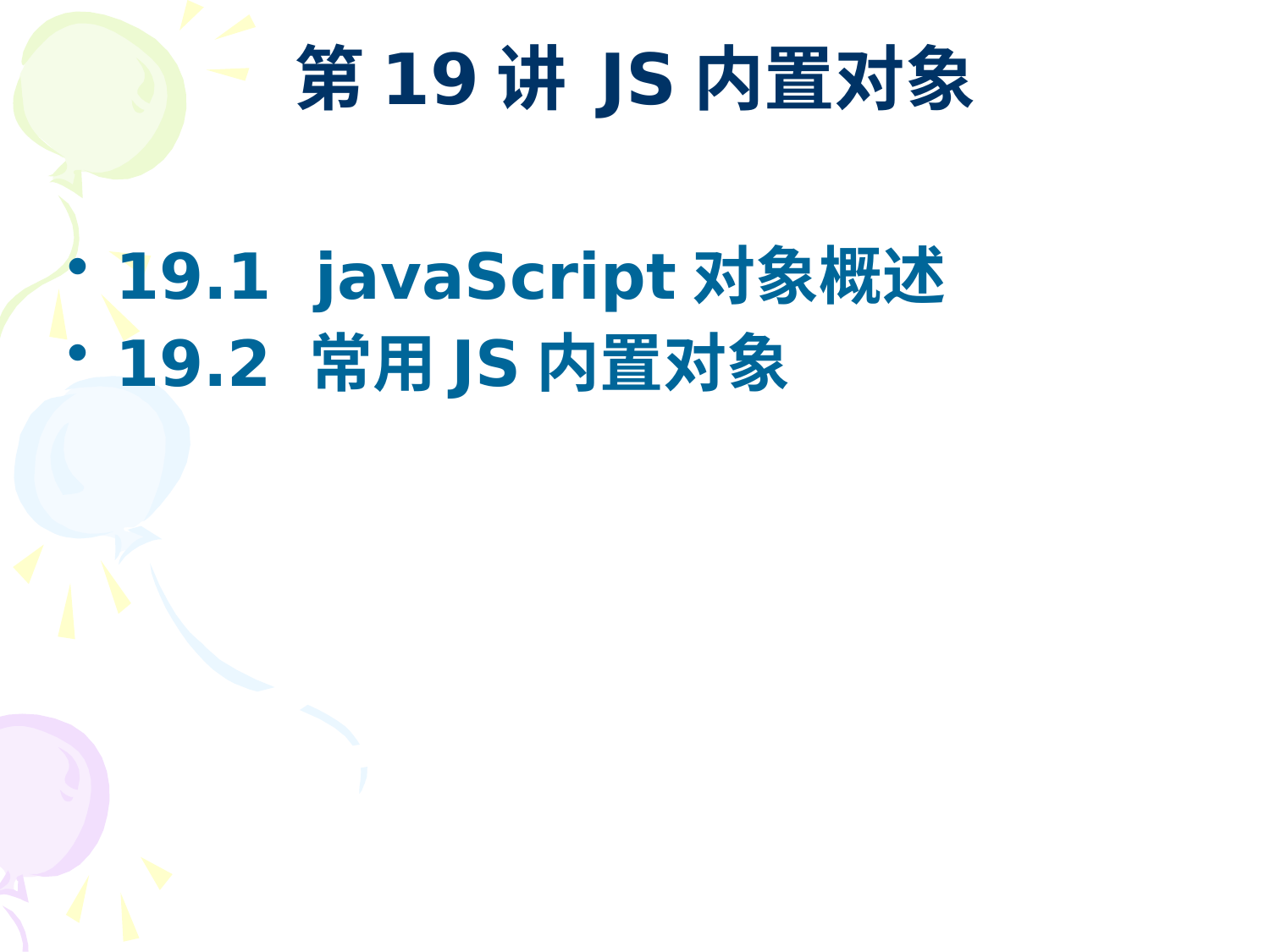

# 第19讲 JS内置对象
19.1  javaScript对象概述
19.2 常用JS内置对象